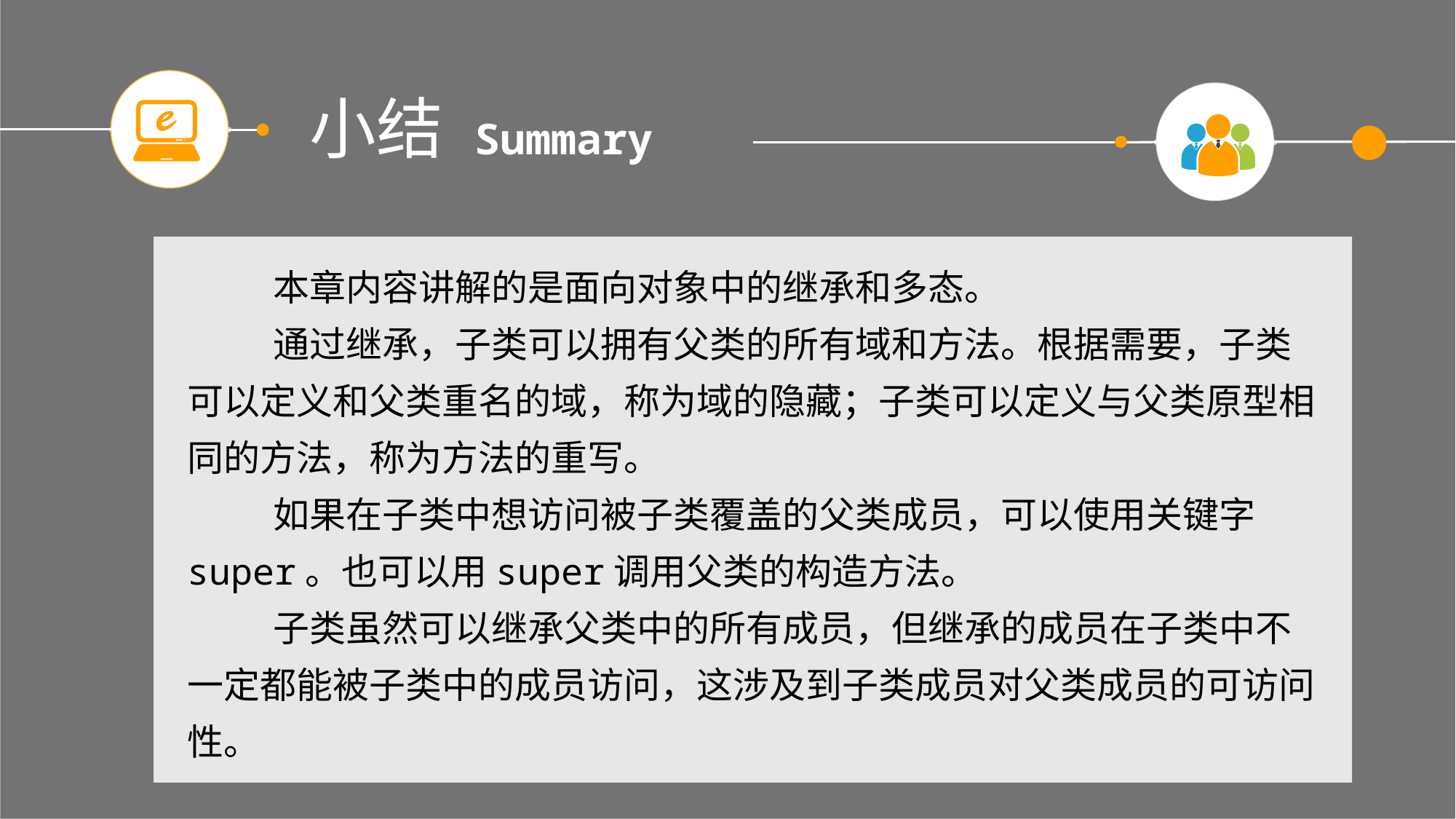

小结

Summary

本章内容讲解的是面向对象中的继承和多态。
通过继承，子类可以拥有父类的所有域和方法。根据需要，子类可以定义和父类重名的域，称为域的隐藏；子类可以定义与父类原型相同的方法，称为方法的重写。
如果在子类中想访问被子类覆盖的父类成员，可以使用关键字super。也可以用super调用父类的构造方法。
子类虽然可以继承父类中的所有成员，但继承的成员在子类中不一定都能被子类中的成员访问，这涉及到子类成员对父类成员的可访问性。